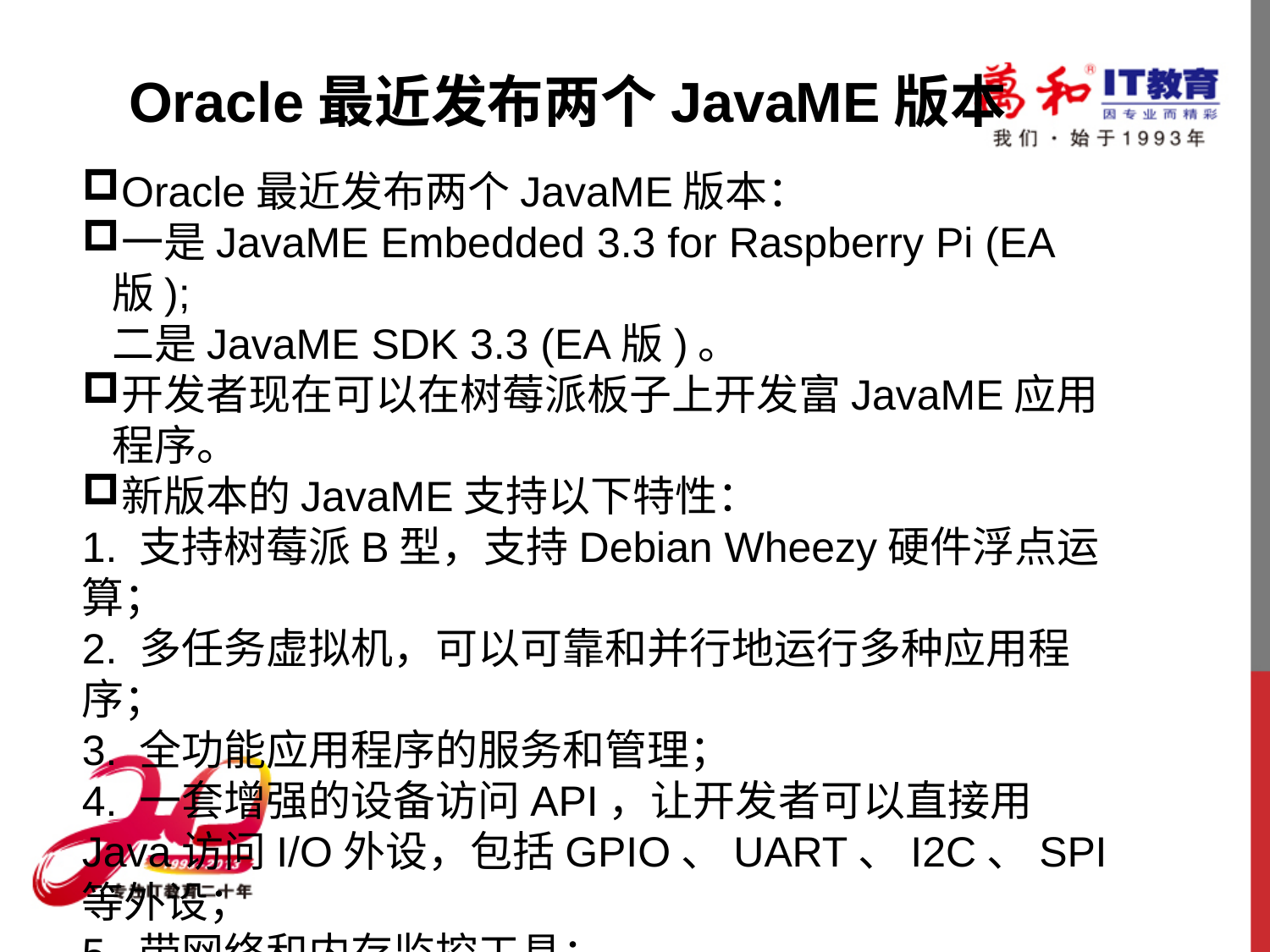

Oracle最近发布两个JavaME版本
Oracle最近发布两个JavaME版本：
一是JavaME Embedded 3.3 for Raspberry Pi (EA版);
二是JavaME SDK 3.3 (EA版)。
开发者现在可以在树莓派板子上开发富JavaME应用程序。
新版本的JavaME支持以下特性：
1. 支持树莓派B型，支持Debian Wheezy硬件浮点运算；
2. 多任务虚拟机，可以可靠和并行地运行多种应用程序；
3. 全功能应用程序的服务和管理；
4. 一套增强的设备访问API，让开发者可以直接用Java访问I/O外设，包括GPIO、UART、I2C、SPI等外设；
5. 带网络和内存监控工具；
6. 其它方面的增强。